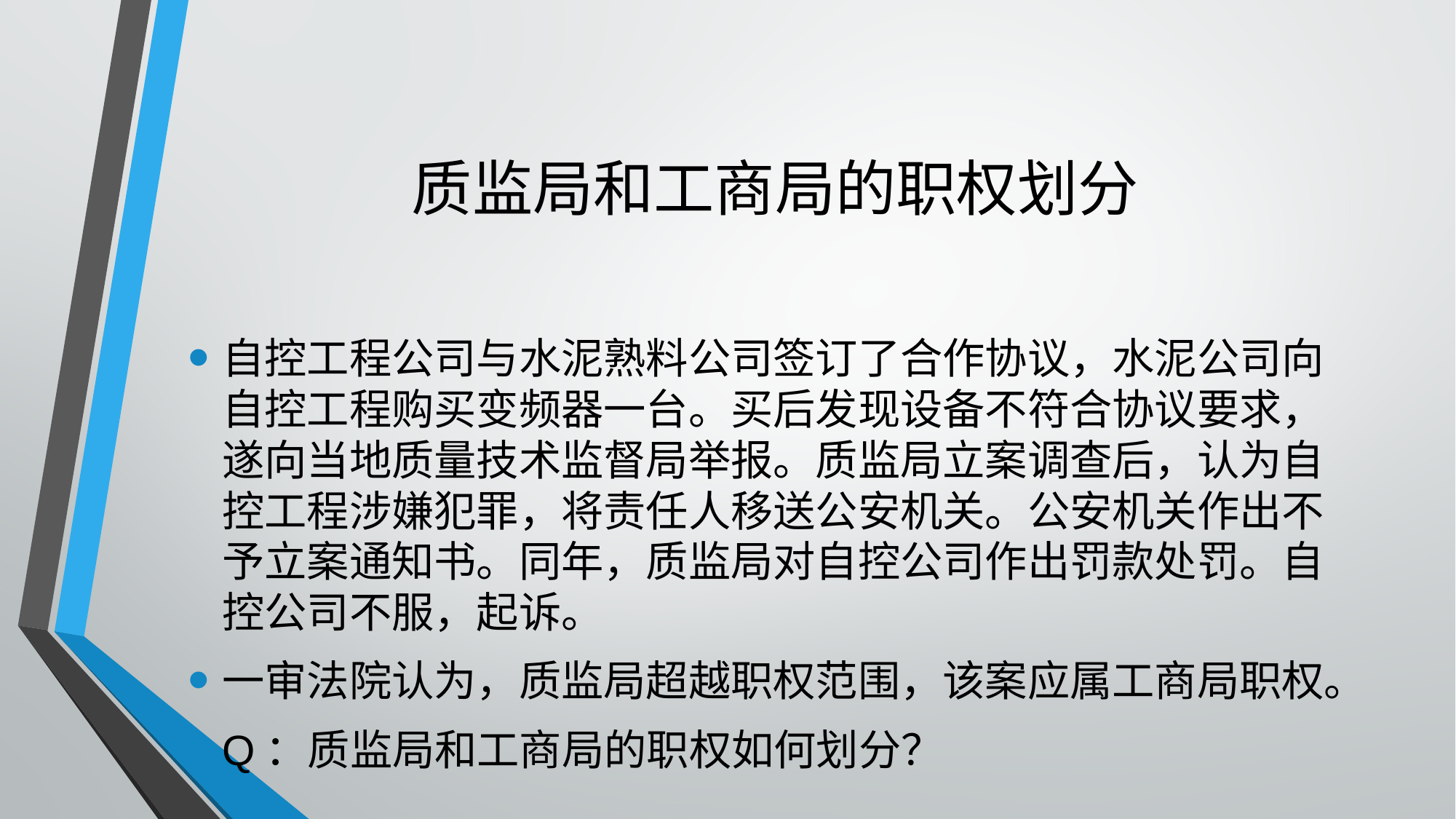

# 质监局和工商局的职权划分
自控工程公司与水泥熟料公司签订了合作协议，水泥公司向自控工程购买变频器一台。买后发现设备不符合协议要求，遂向当地质量技术监督局举报。质监局立案调查后，认为自控工程涉嫌犯罪，将责任人移送公安机关。公安机关作出不予立案通知书。同年，质监局对自控公司作出罚款处罚。自控公司不服，起诉。
一审法院认为，质监局超越职权范围，该案应属工商局职权。
Q：质监局和工商局的职权如何划分？